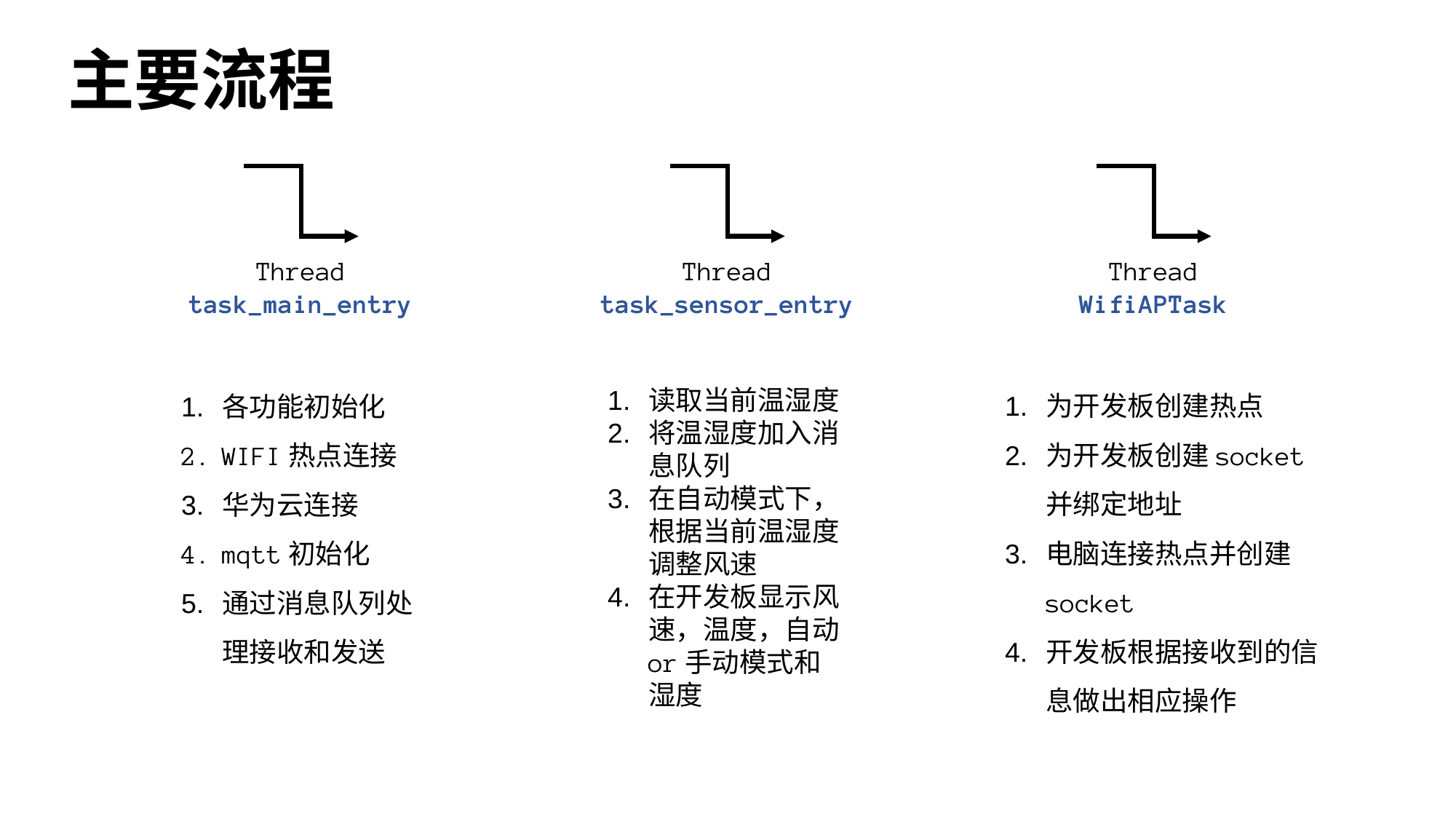

主要流程
Thread
task_main_entry
Thread
task_sensor_entry
Thread
WifiAPTask
为开发板创建热点
为开发板创建socket并绑定地址
电脑连接热点并创建socket
开发板根据接收到的信息做出相应操作
各功能初始化
WIFI热点连接
华为云连接
mqtt初始化
通过消息队列处理接收和发送
读取当前温湿度
将温湿度加入消息队列
在自动模式下，根据当前温湿度调整风速
在开发板显示风速，温度，自动or手动模式和湿度